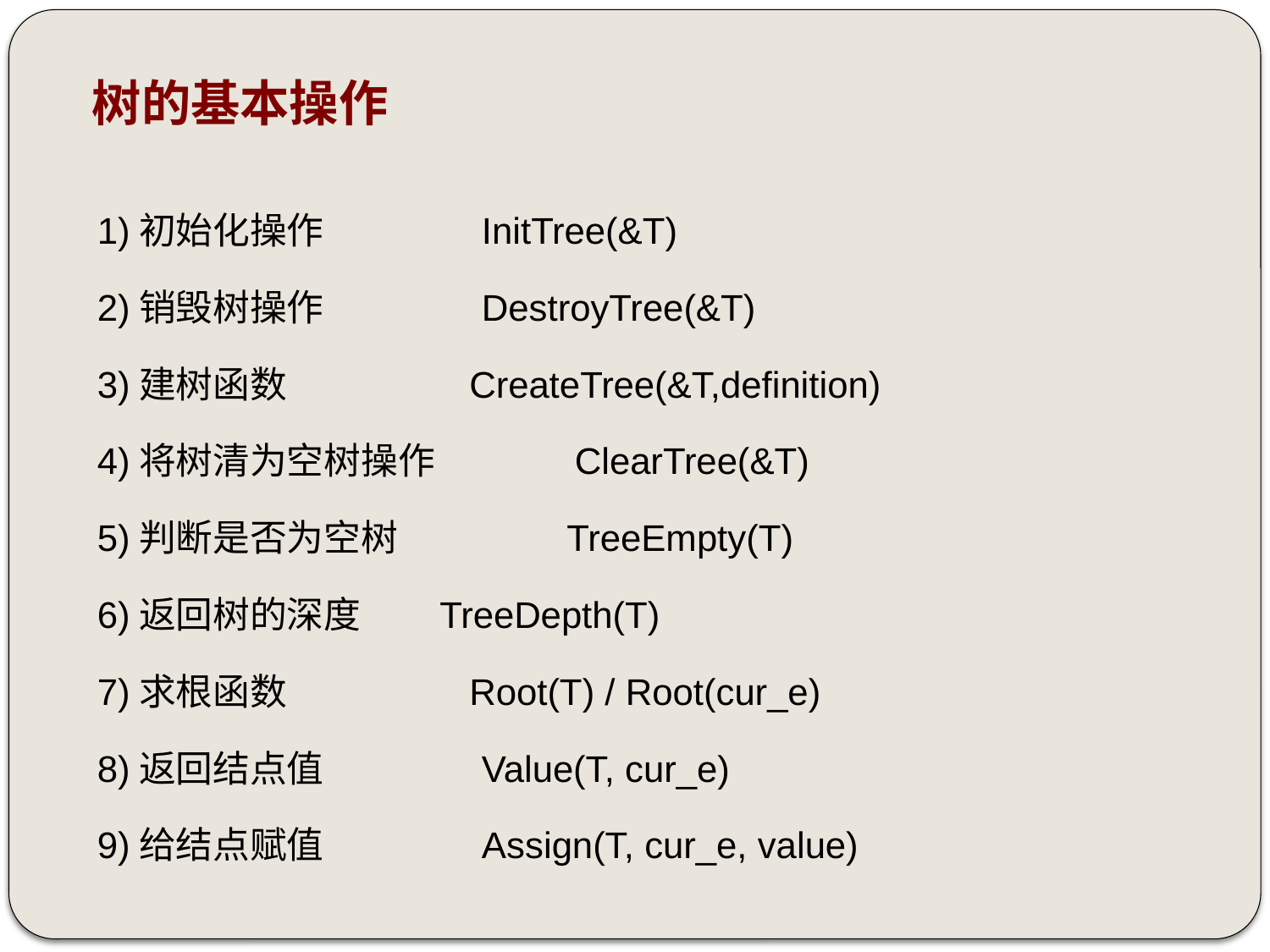

# 树的基本操作
1)初始化操作                  InitTree(&T)
2)销毁树操作                  DestroyTree(&T)
3)建树函数                     CreateTree(&T,definition)
4)将树清为空树操作	      ClearTree(&T)
5)判断是否为空树   	     TreeEmpty(T)
6)返回树的深度	     TreeDepth(T)
7)求根函数                     Root(T) / Root(cur_e)
8)返回结点值                  Value(T, cur_e)
9)给结点赋值                  Assign(T, cur_e, value)